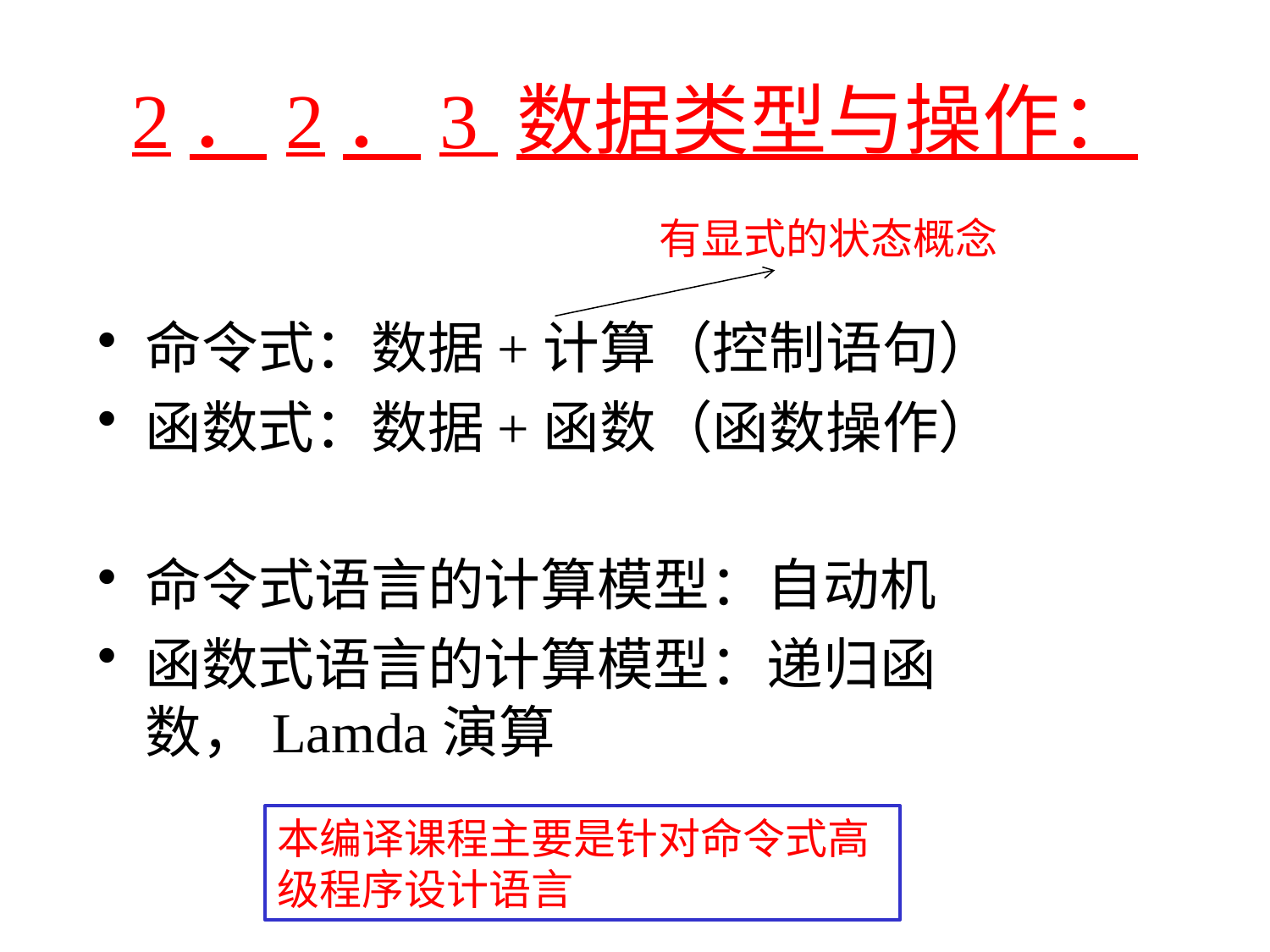

# 2．2．3 数据类型与操作：
有显式的状态概念
命令式：数据+计算（控制语句）
函数式：数据+函数（函数操作）

命令式语言的计算模型：自动机
函数式语言的计算模型：递归函数，Lamda演算

本编译课程主要是针对命令式高级程序设计语言